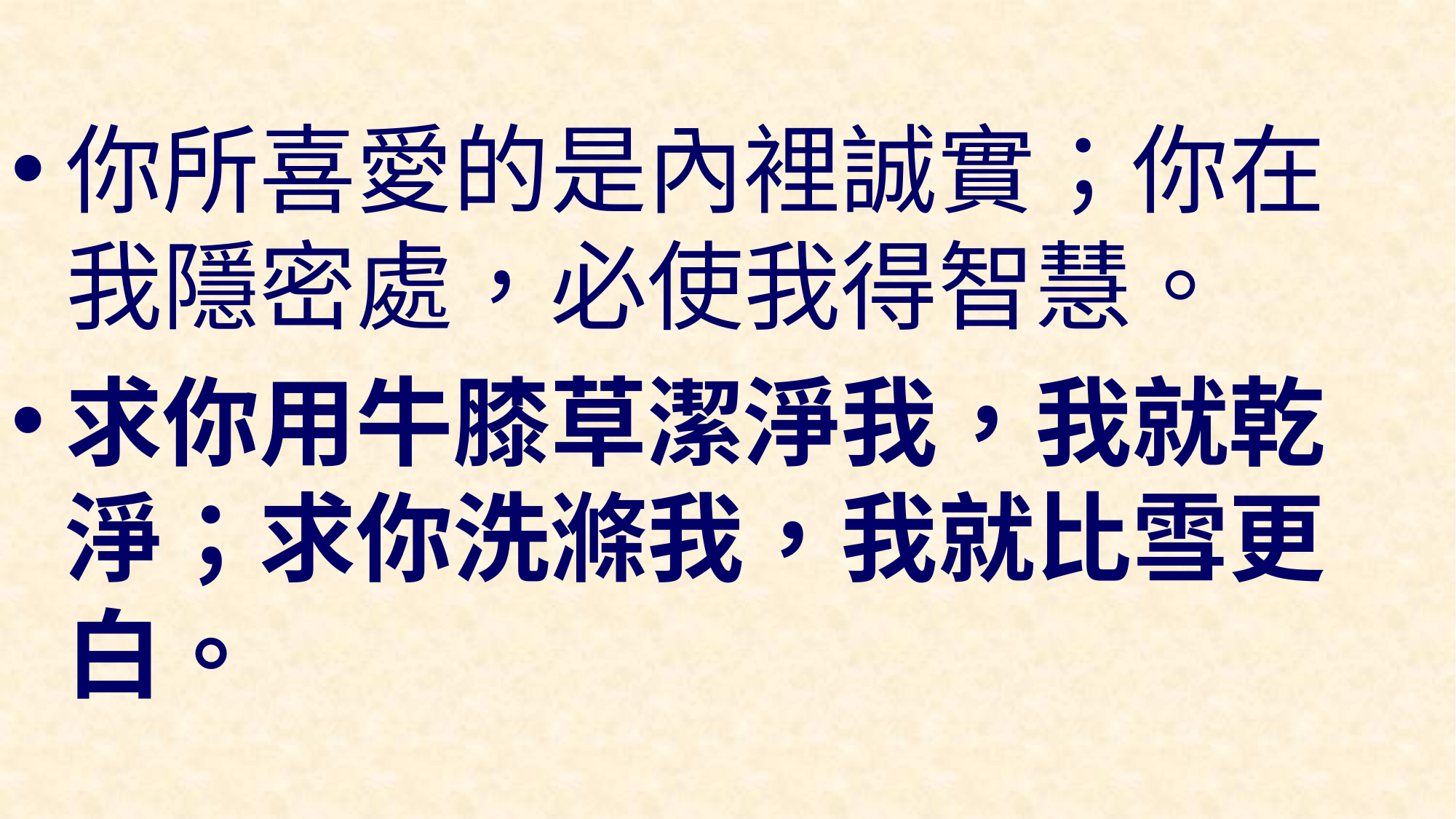

你所喜愛的是內裡誠實；你在我隱密處，必使我得智慧。
求你用牛膝草潔淨我，我就乾淨；求你洗滌我，我就比雪更白。